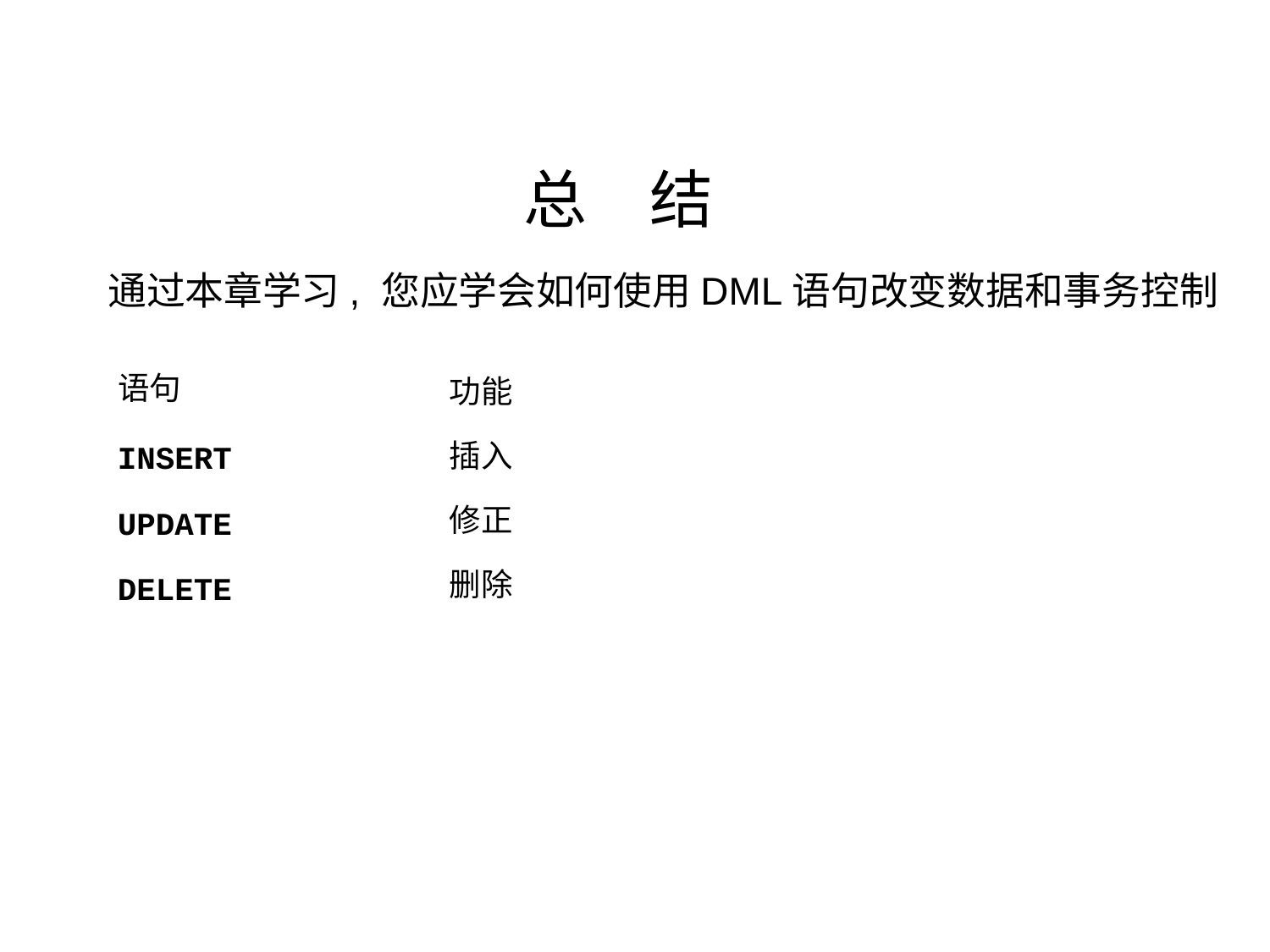

总 结
通过本章学习, 您应学会如何使用DML语句改变数据和事务控制
语句
功能
插入
修正
删除
INSERT
UPDATE
DELETE